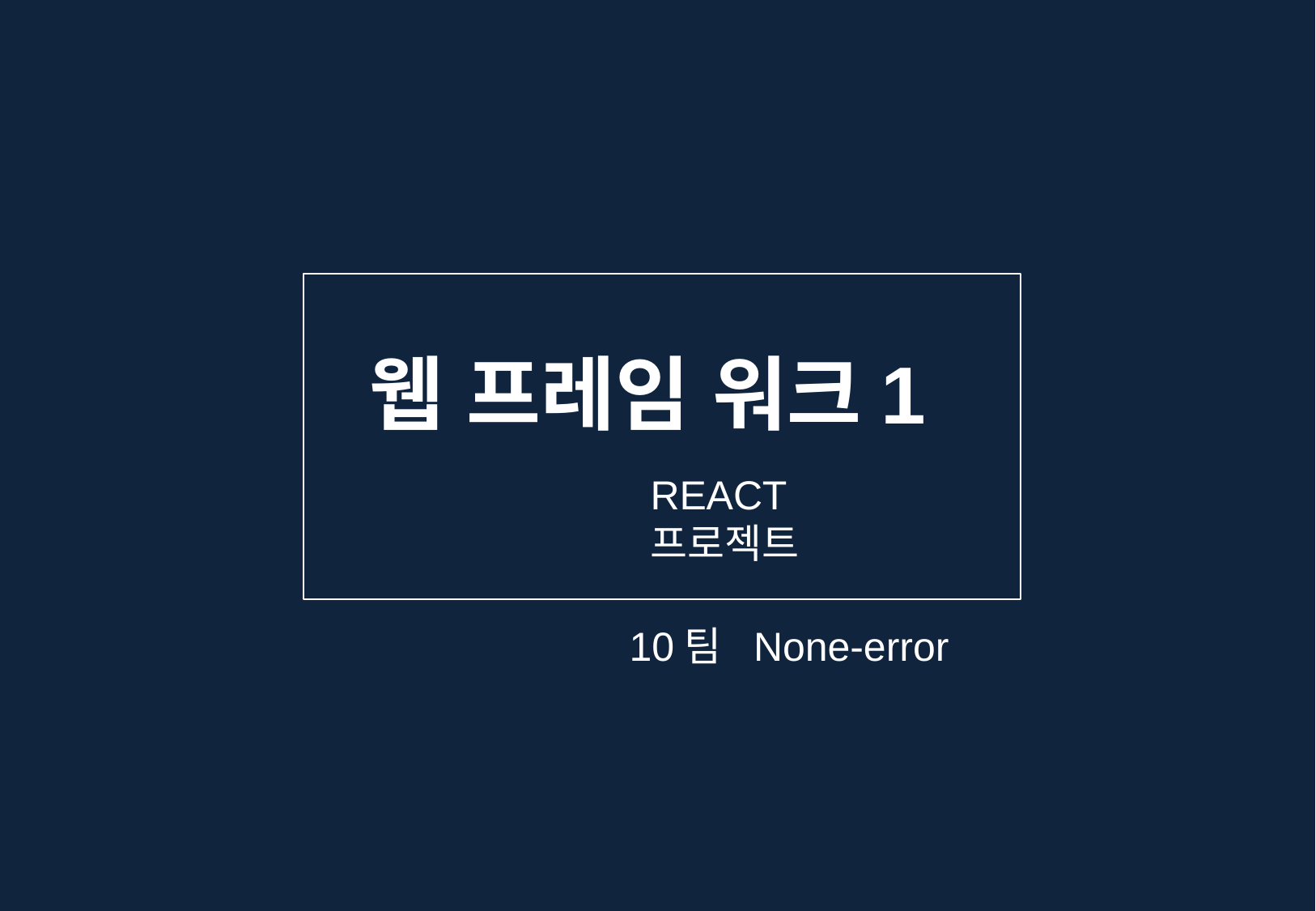

웹 프레임 워크1
REACT 프로젝트
10팀  None-error